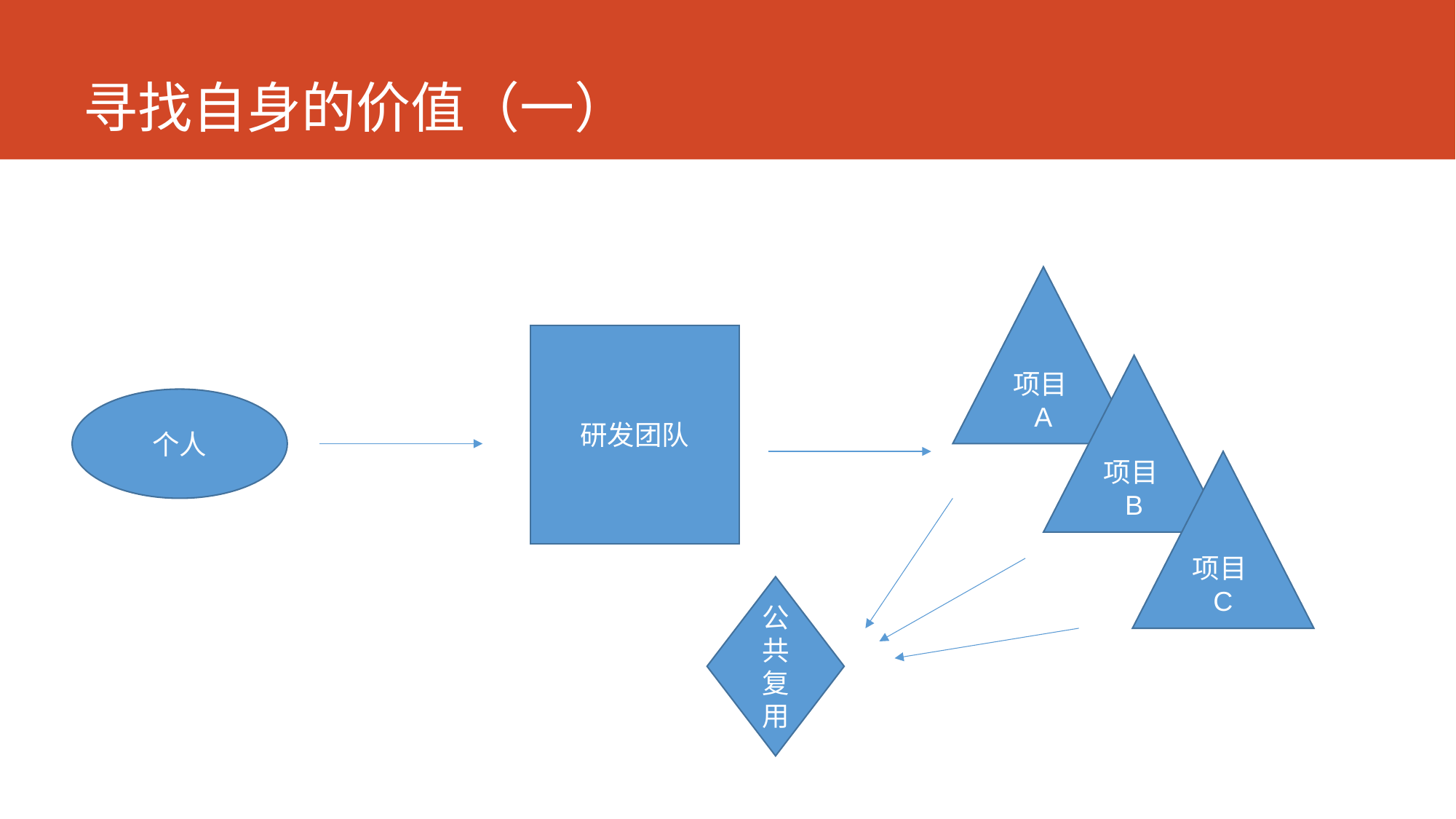

# 寻找自身的价值（一）
项目A
研发团队
项目B
个人
项目C
公共复用